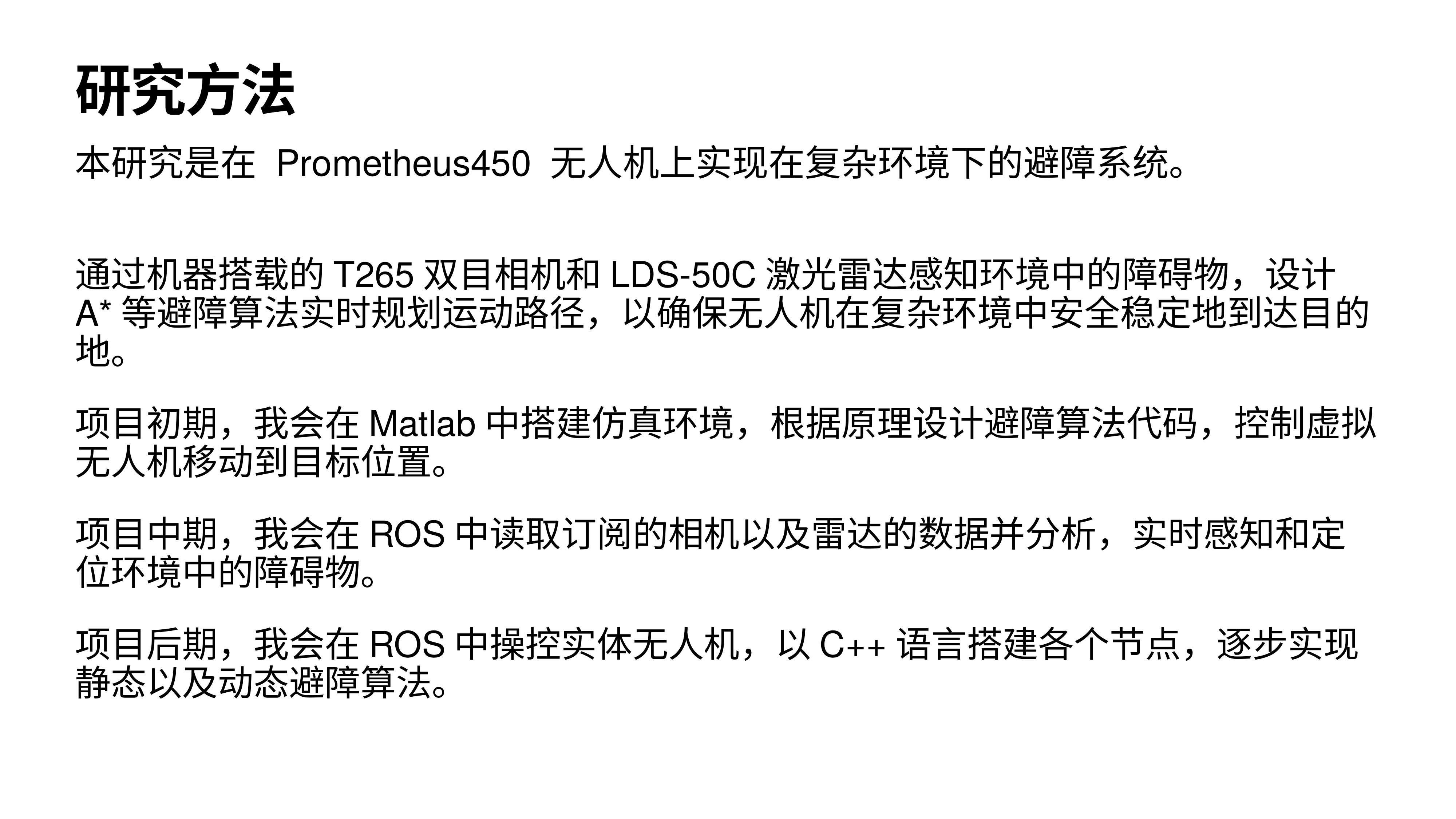

# 研究方法
本研究是在 Prometheus450 无人机上实现在复杂环境下的避障系统。
通过机器搭载的T265双目相机和LDS-50C激光雷达感知环境中的障碍物，设计A*等避障算法实时规划运动路径，以确保无人机在复杂环境中安全稳定地到达目的地。
项目初期，我会在Matlab中搭建仿真环境，根据原理设计避障算法代码，控制虚拟无人机移动到目标位置。
项目中期，我会在ROS中读取订阅的相机以及雷达的数据并分析，实时感知和定位环境中的障碍物。
项目后期，我会在ROS中操控实体无人机，以C++语言搭建各个节点，逐步实现静态以及动态避障算法。